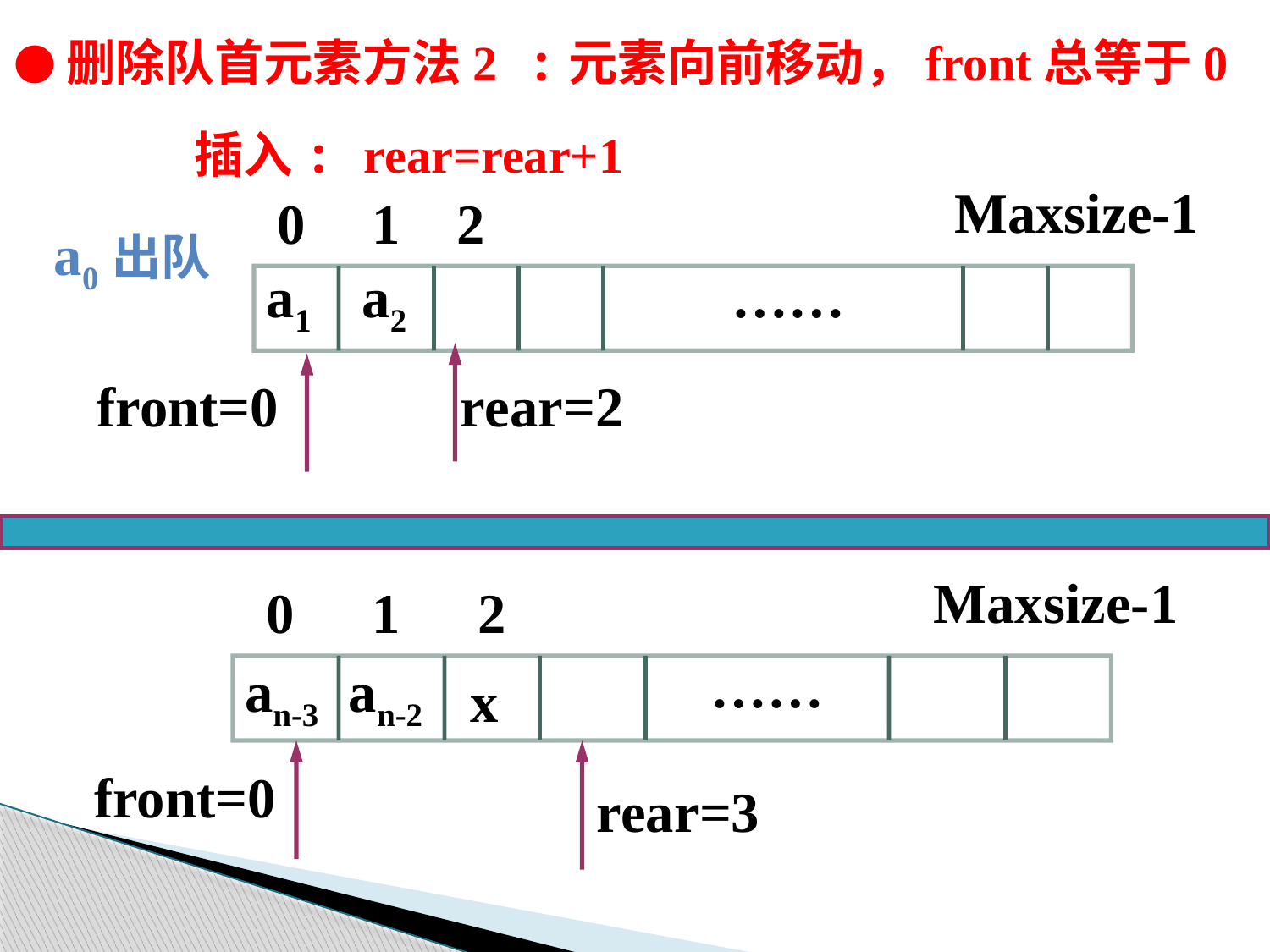

●删除队首元素方法2 :元素向前移动，front总等于0
                插入: rear=rear+1
Maxsize-1
0
1
2
a0出队
a2

……

a1

front=0
 rear=2

Maxsize-1
0
1
2
……

an-3

an-2

x

front=0
rear=3